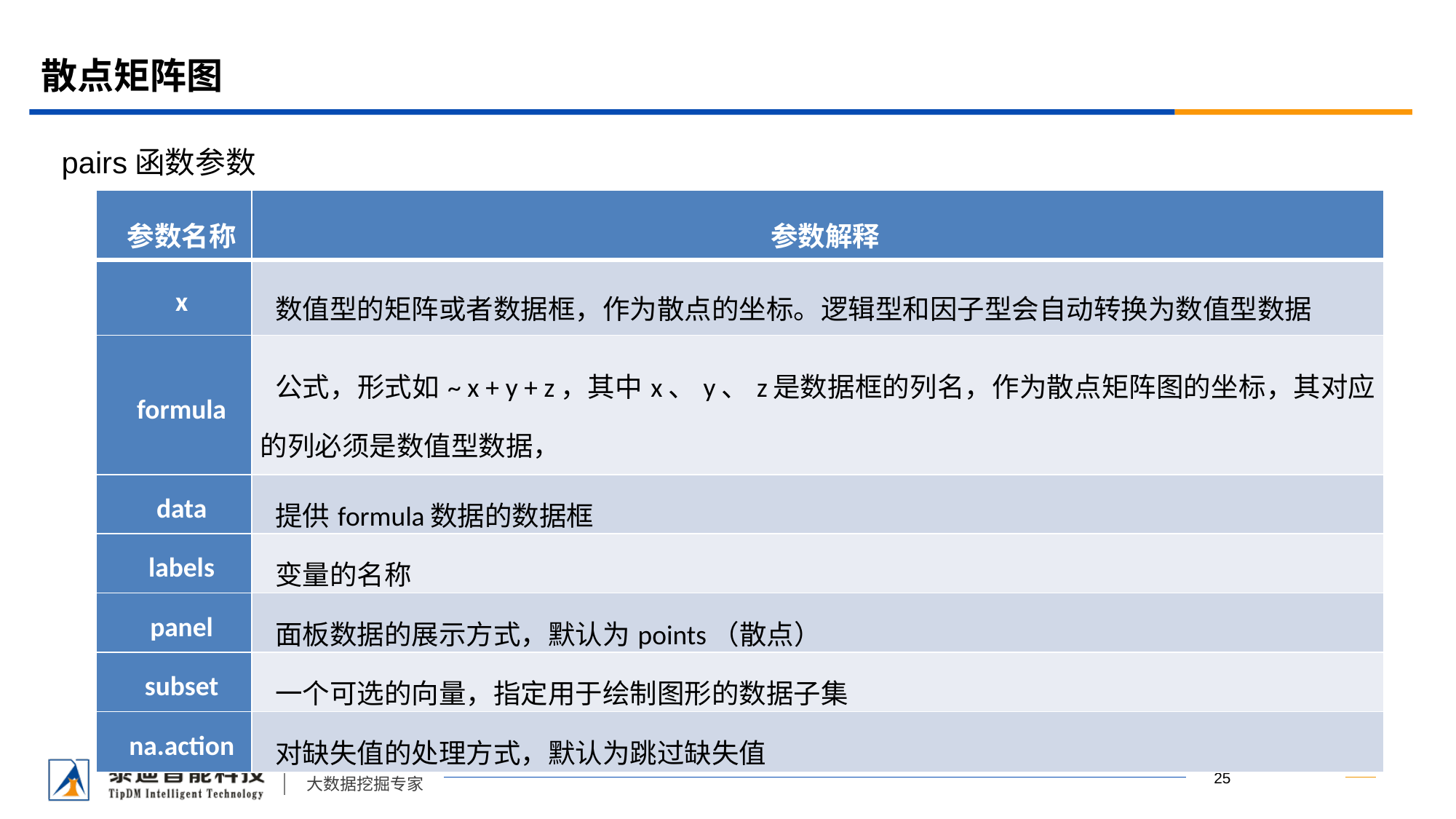

# 散点矩阵图
pairs函数参数
| 参数名称 | 参数解释 |
| --- | --- |
| x | 数值型的矩阵或者数据框，作为散点的坐标。逻辑型和因子型会自动转换为数值型数据 |
| formula | 公式，形式如~ x + y + z，其中x、y、z是数据框的列名，作为散点矩阵图的坐标，其对应的列必须是数值型数据， |
| data | 提供formula数据的数据框 |
| labels | 变量的名称 |
| panel | 面板数据的展示方式，默认为points（散点） |
| subset | 一个可选的向量，指定用于绘制图形的数据子集 |
| na.action | 对缺失值的处理方式，默认为跳过缺失值 |